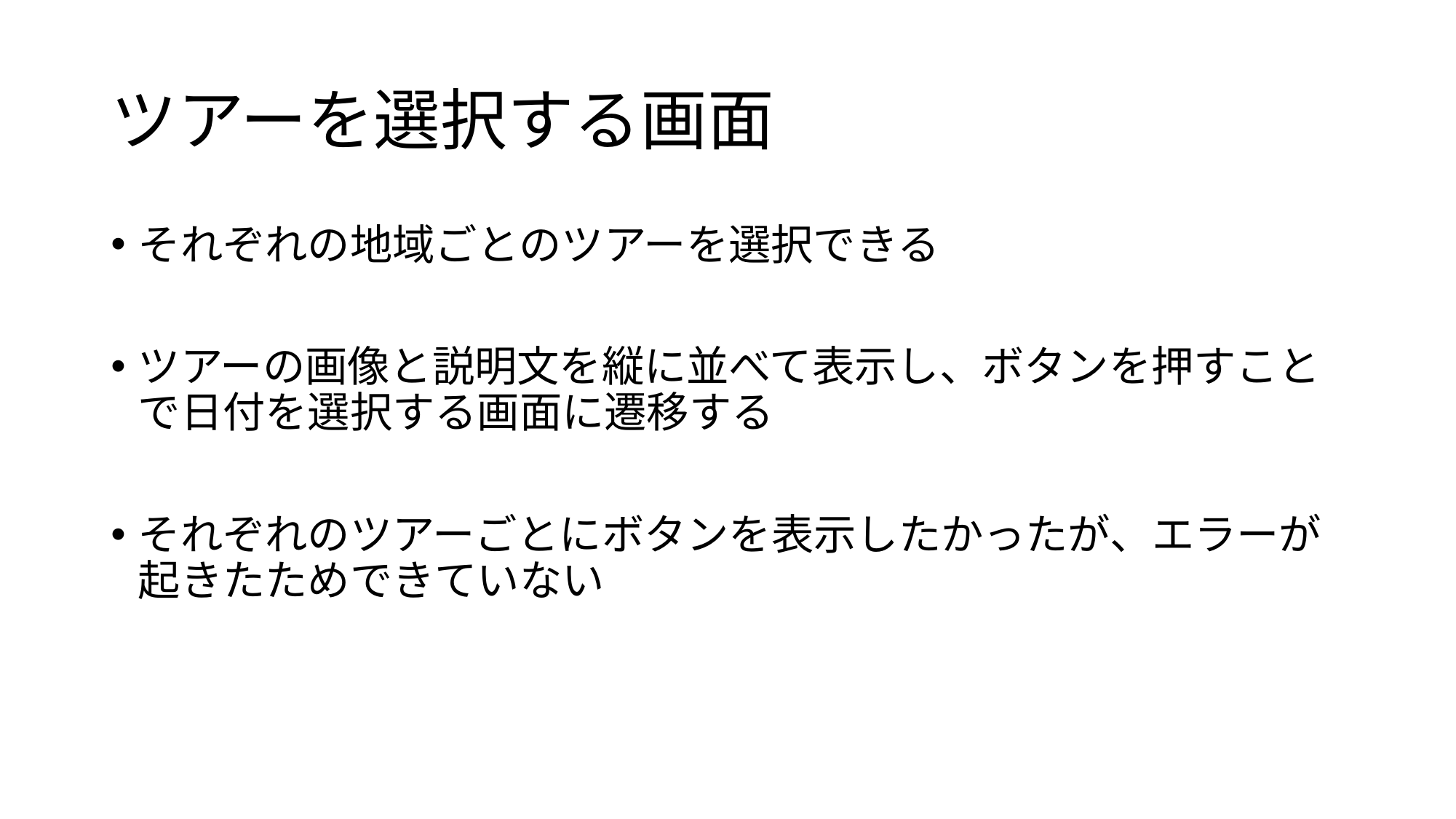

# ツアーを選択する画面
それぞれの地域ごとのツアーを選択できる

ツアーの画像と説明文を縦に並べて表示し、ボタンを押すことで日付を選択する画面に遷移する

それぞれのツアーごとにボタンを表示したかったが、エラーが起きたためできていない